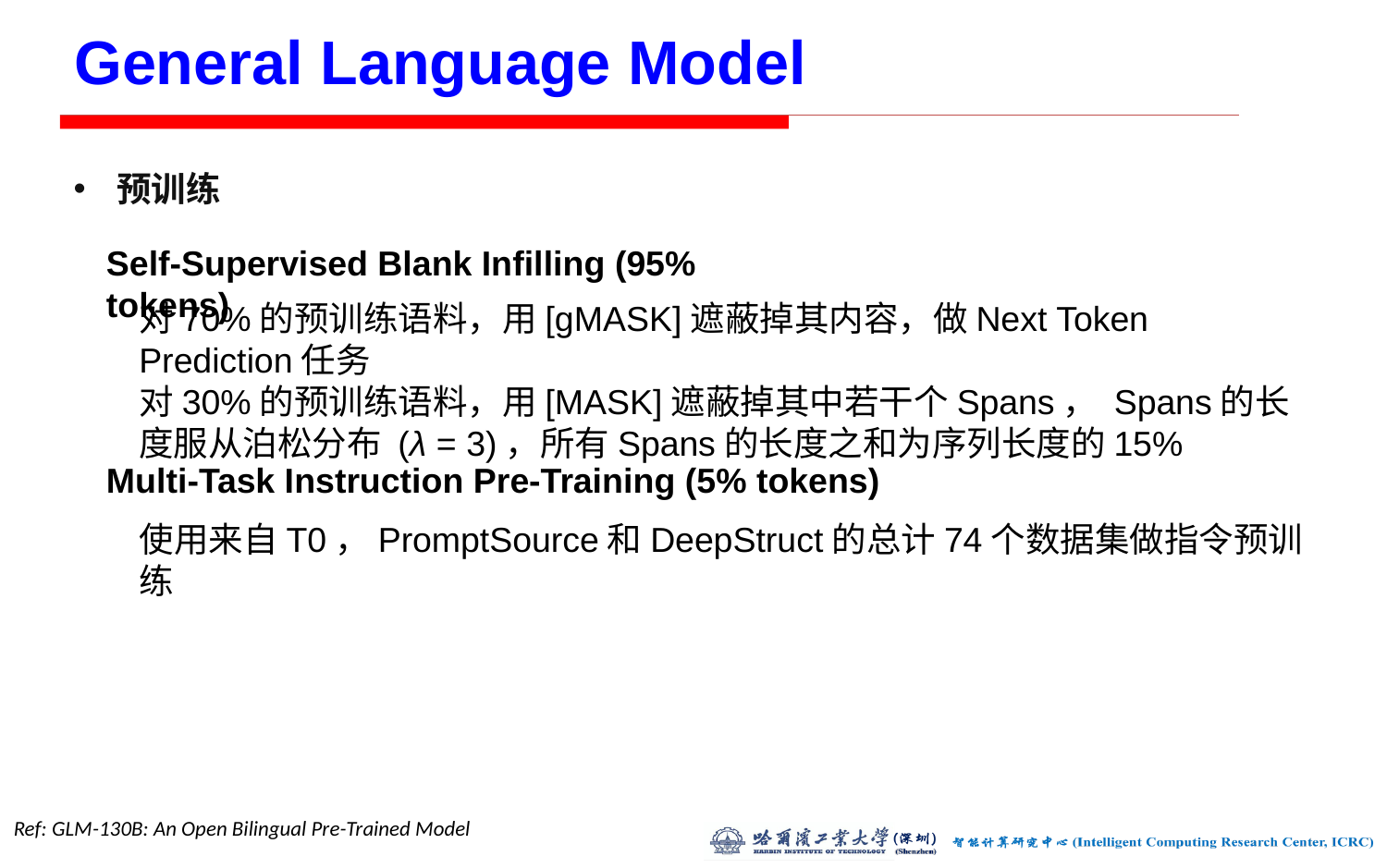

# General Language Model
预训练
Self-Supervised Blank Infilling (95% tokens)
对70%的预训练语料，用[gMASK]遮蔽掉其内容，做Next Token Prediction任务
对30%的预训练语料，用[MASK]遮蔽掉其中若干个Spans， Spans的长度服从泊松分布 (λ = 3)，所有Spans的长度之和为序列长度的15%
Multi-Task Instruction Pre-Training (5% tokens)
使用来自T0，PromptSource和DeepStruct的总计74个数据集做指令预训练
Ref: GLM-130B: An Open Bilingual Pre-Trained Model